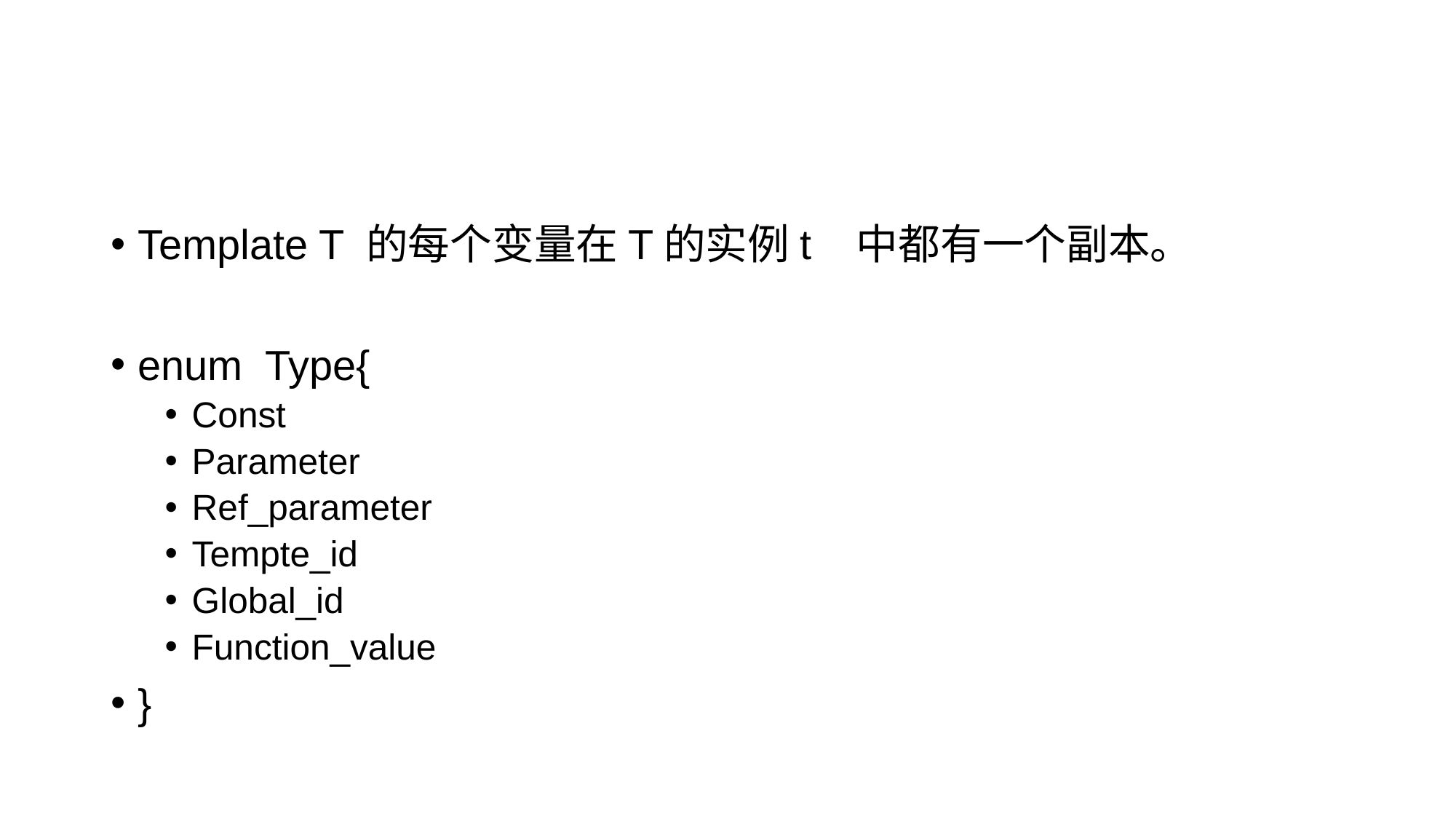

#
Template T 的每个变量在T的实例t   中都有一个副本。

enum  Type{
Const
Parameter
Ref_parameter
Tempte_id
Global_id
Function_value
}